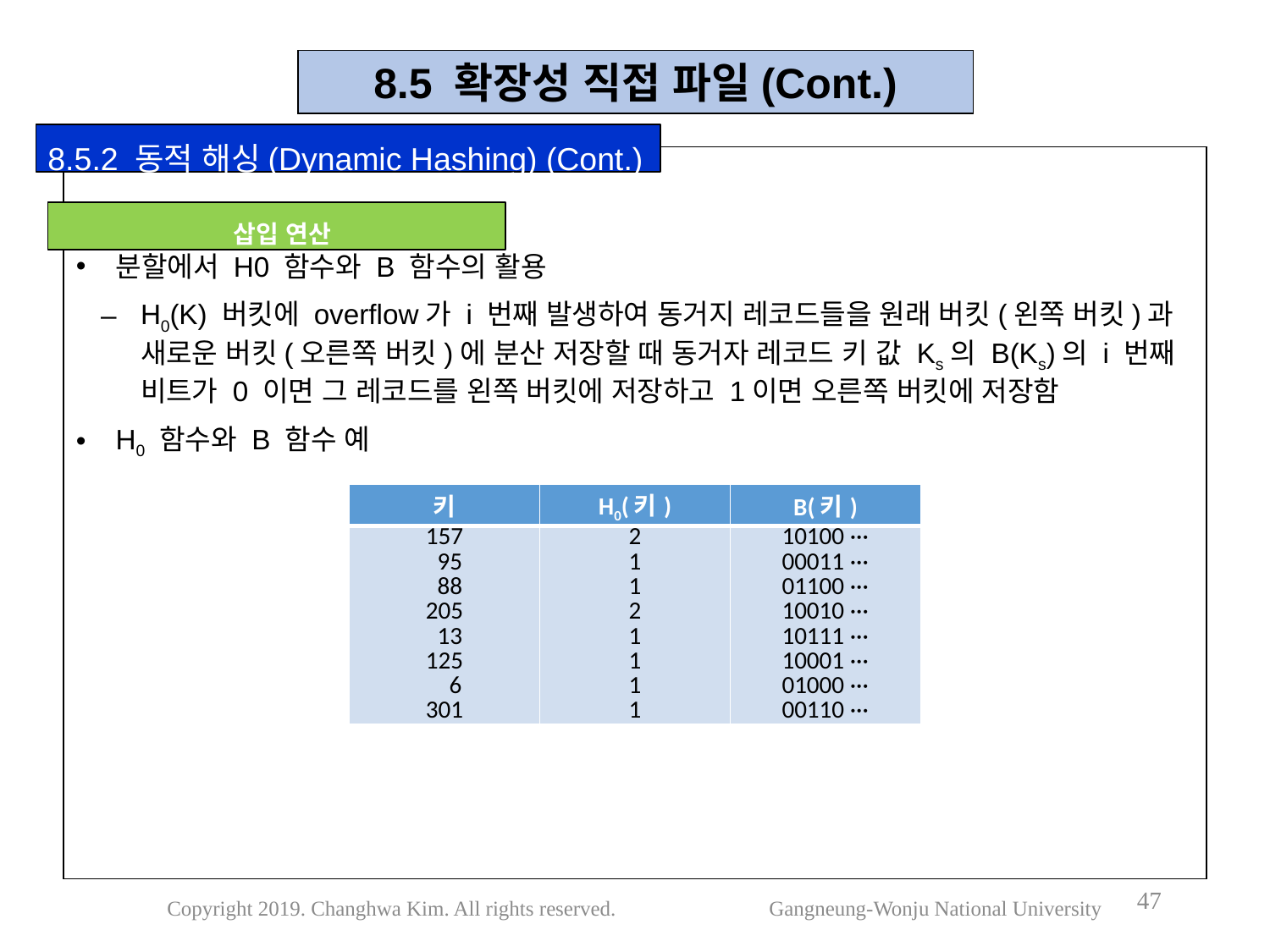

8.5 확장성 직접 파일(Cont.)
8.5.2 동적 해싱(Dynamic Hashing) (Cont.)

분할에서 H0 함수와 B 함수의 활용
H0(K) 버킷에 overflow가 i 번째 발생하여 동거지 레코드들을 원래 버킷(왼쪽 버킷)과 새로운 버킷(오른쪽 버킷)에 분산 저장할 때 동거자 레코드 키 값 Ks의 B(Ks)의 i 번째 비트가 0 이면 그 레코드를 왼쪽 버킷에 저장하고 1이면 오른쪽 버킷에 저장함
H0 함수와 B 함수 예

 삽입 연산
| 키 | H0(키) | B(키) |
| --- | --- | --- |
| 157 95 88 205 13 125 6 301 | 2 1 1 2 1 1 1 1 | 10100 ··· 00011 ··· 01100 ··· 10010 ··· 10111 ··· 10001 ··· 01000 ··· 00110 ··· |
47
Copyright 2019. Changhwa Kim. All rights reserved.                             Gangneung-Wonju National University